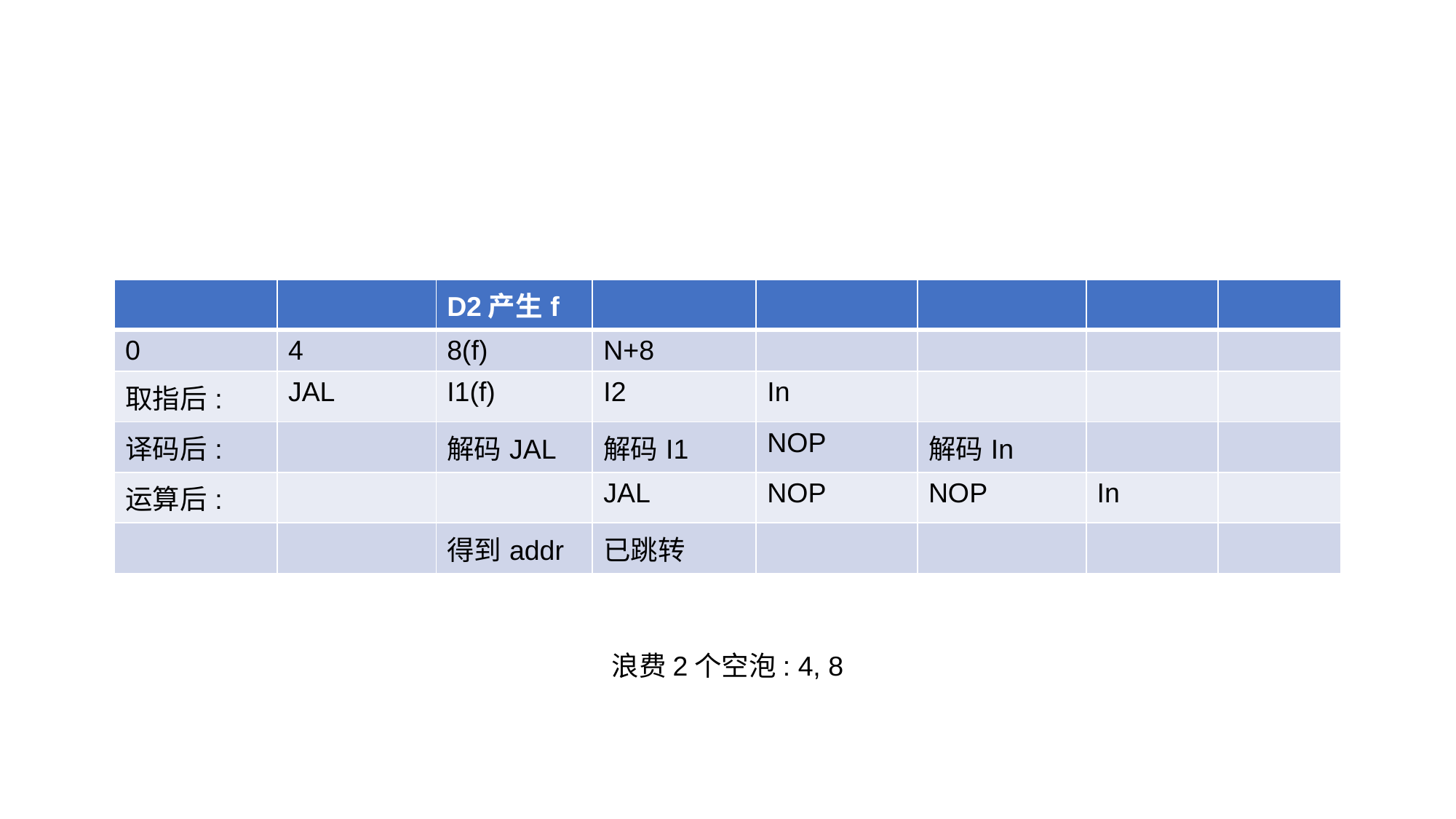

|  |  | D2产生f |  |  |  |  |  |
| --- | --- | --- | --- | --- | --- | --- | --- |
| 0 | 4 | 8(f) | N+8 |  |  |  |  |
| 取指后: | JAL | I1(f) | I2 | In |  |  |  |
| 译码后: |  | 解码JAL | 解码I1 | NOP | 解码In |  |  |
| 运算后: |  |  | JAL | NOP | NOP | In |  |
|  |  | 得到addr | 已跳转 |  |  |  |  |
浪费2个空泡: 4, 8